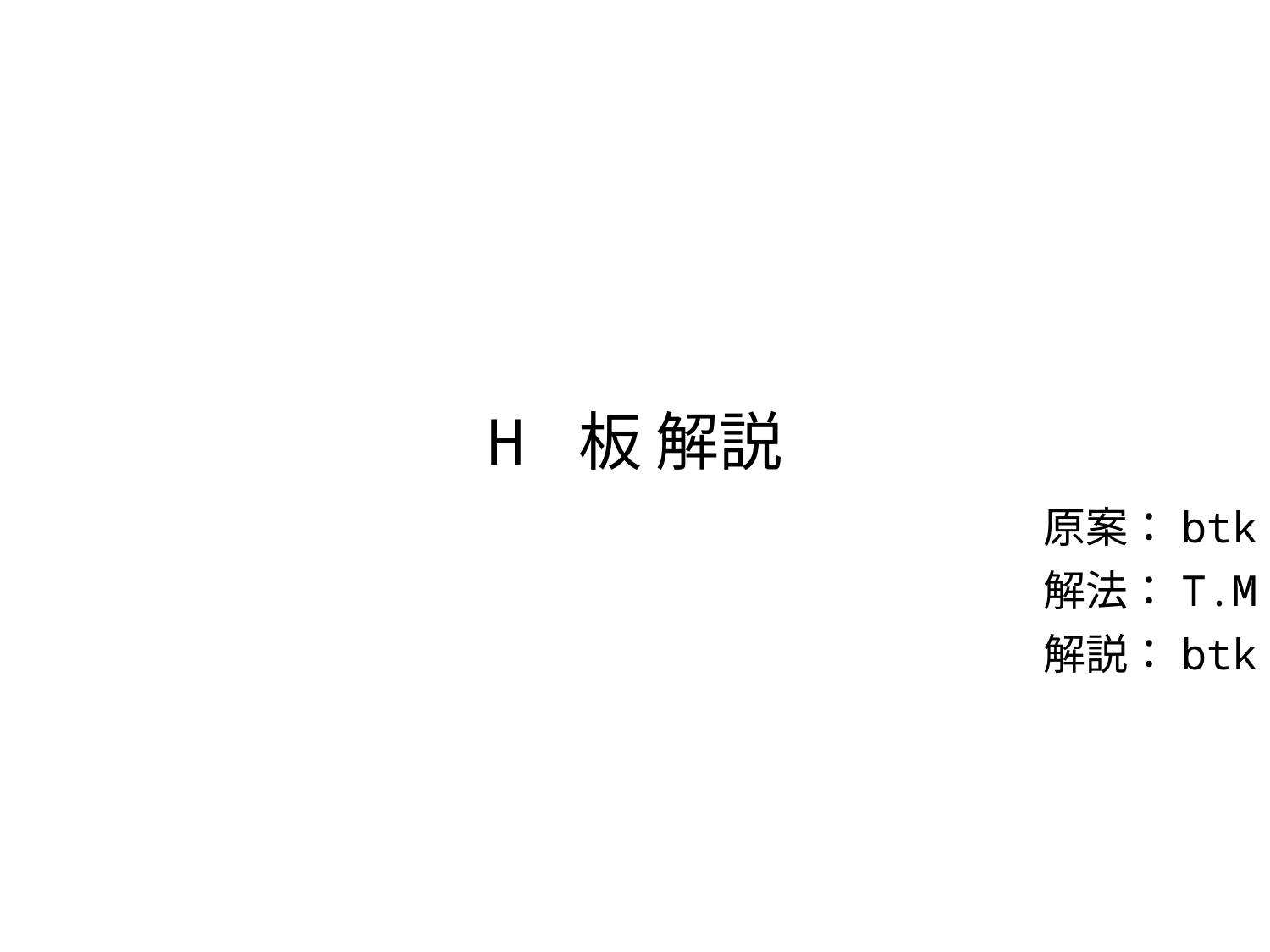

# H 板 解説
原案：btk
解法：T.M
解説：btk